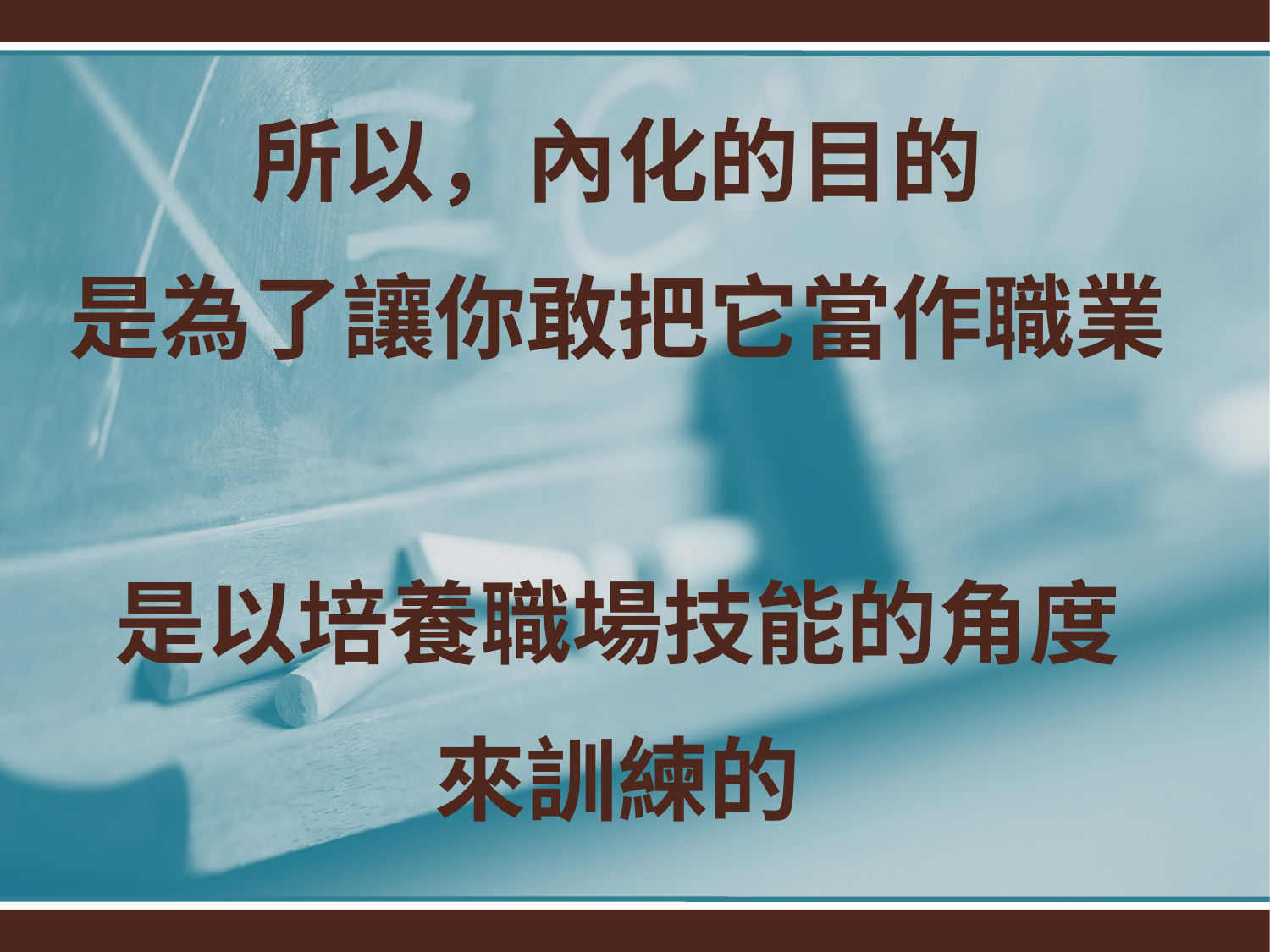

所以，內化的目的
是為了讓你敢把它當作職業

是以培養職場技能的角度
來訓練的